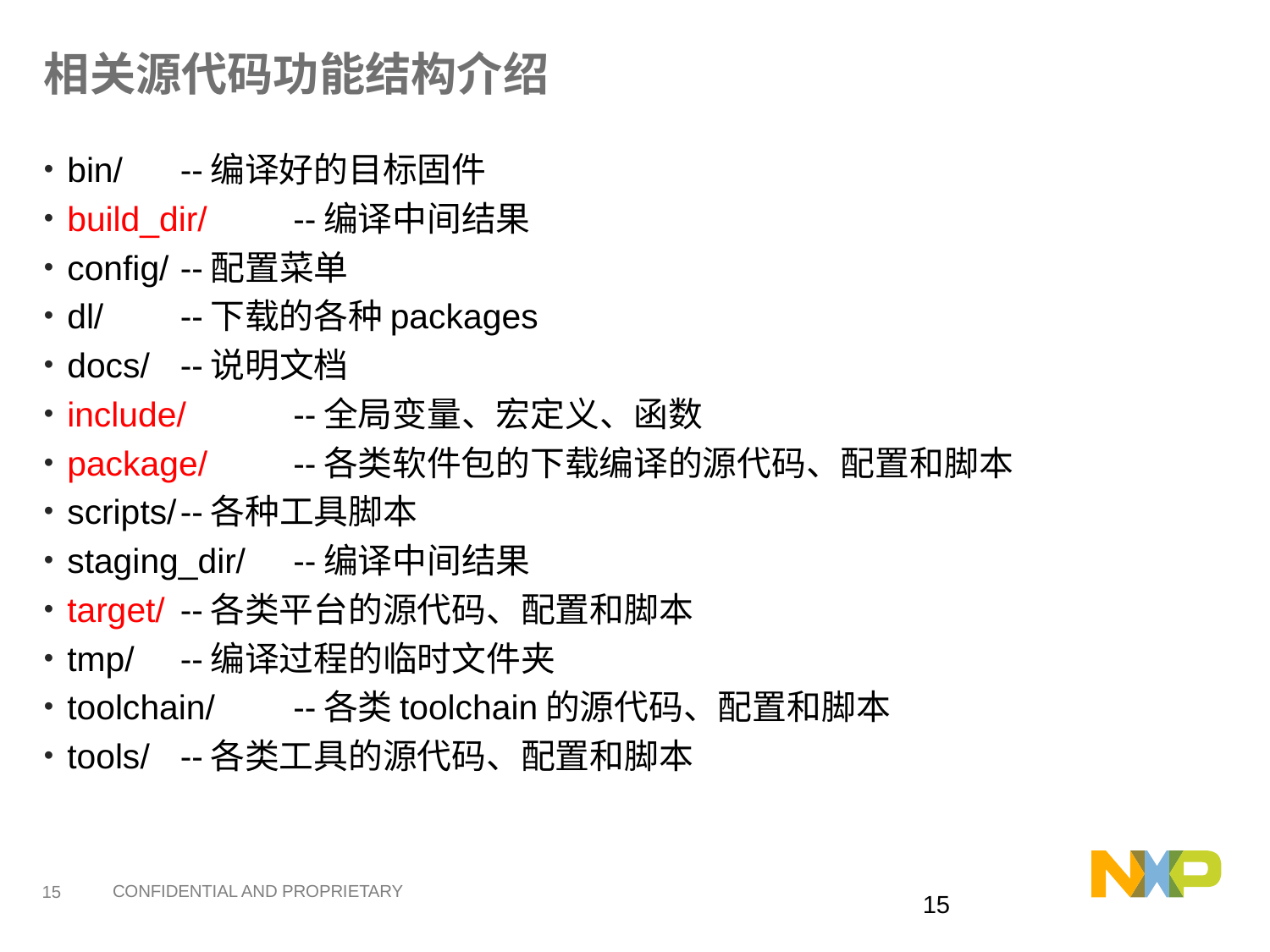

# 相关源代码功能结构介绍
bin/		--编译好的目标固件
build_dir/	--编译中间结果
config/	--配置菜单
dl/		--下载的各种packages
docs/		--说明文档
include/	--全局变量、宏定义、函数
package/	--各类软件包的下载编译的源代码、配置和脚本
scripts/	--各种工具脚本
staging_dir/	--编译中间结果
target/		--各类平台的源代码、配置和脚本
tmp/		--编译过程的临时文件夹
toolchain/	--各类toolchain的源代码、配置和脚本
tools/		--各类工具的源代码、配置和脚本
15